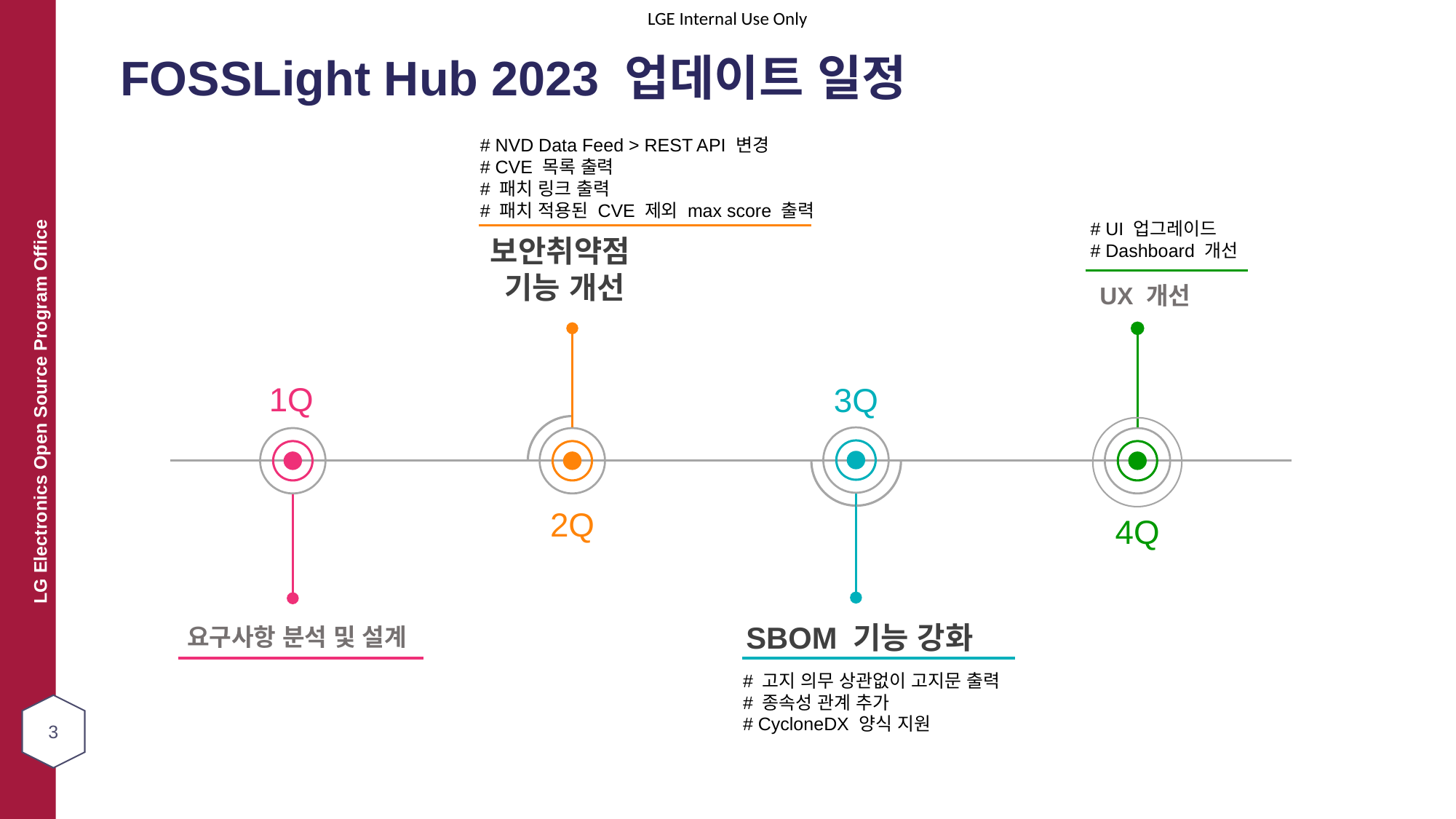

# FOSSLight Hub 2023 업데이트 일정
# NVD Data Feed > REST API 변경
# CVE 목록 출력
# 패치 링크 출력
# 패치 적용된 CVE 제외 max score 출력
# UI 업그레이드 # Dashboard 개선
보안취약점
기능 개선

2Q
UX 개선

4Q
1Q

요구사항 분석 및 설계
3Q

SBOM 기능 강화
# 고지 의무 상관없이 고지문 출력
# 종속성 관계 추가
# CycloneDX 양식 지원